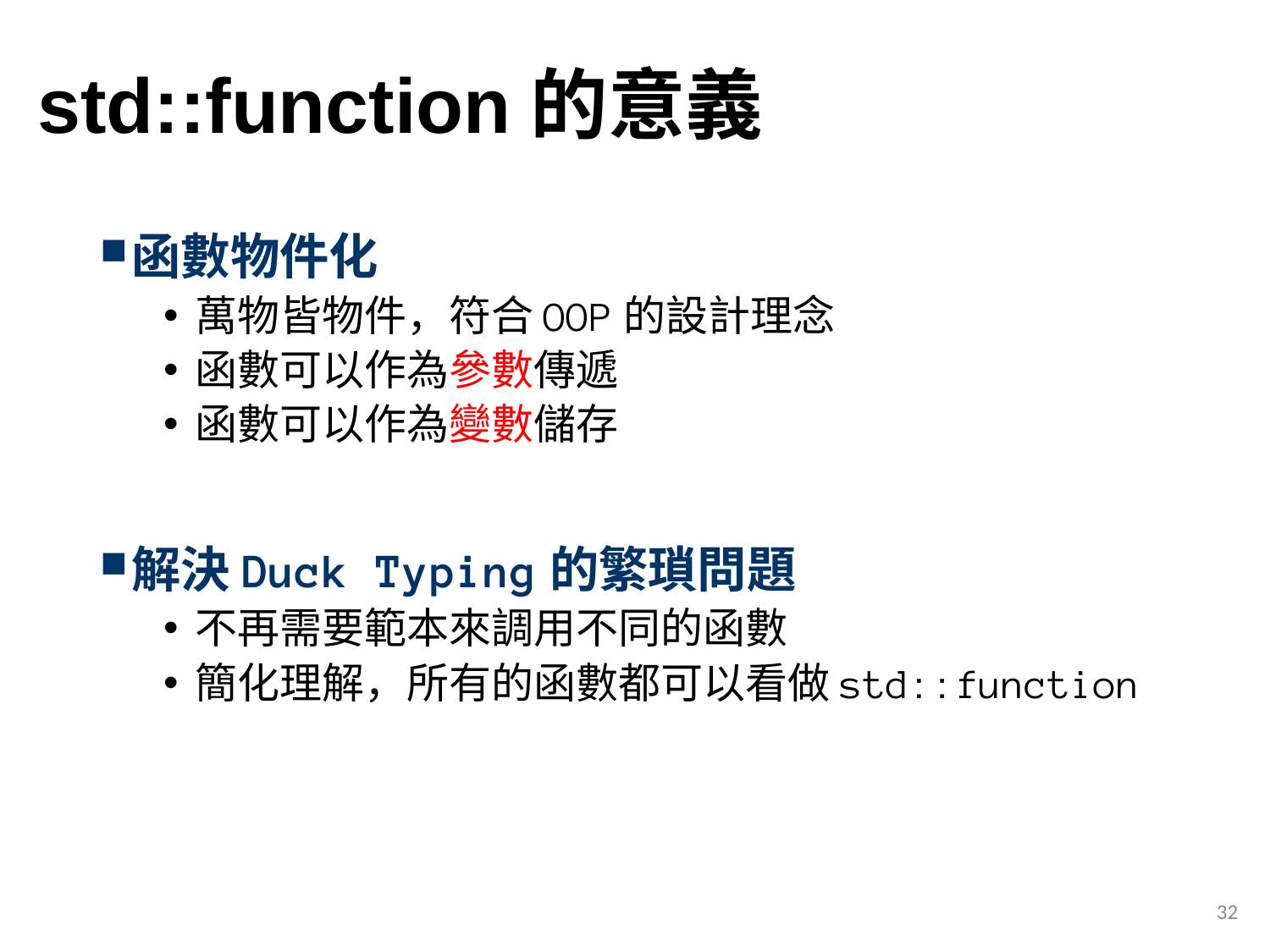

# std::function的意義
函數物件化
萬物皆物件，符合OOP的設計理念
函數可以作為參數傳遞
函數可以作為變數儲存

解決Duck Typing的繁瑣問題
不再需要範本來調用不同的函數
簡化理解，所有的函數都可以看做std::function
32